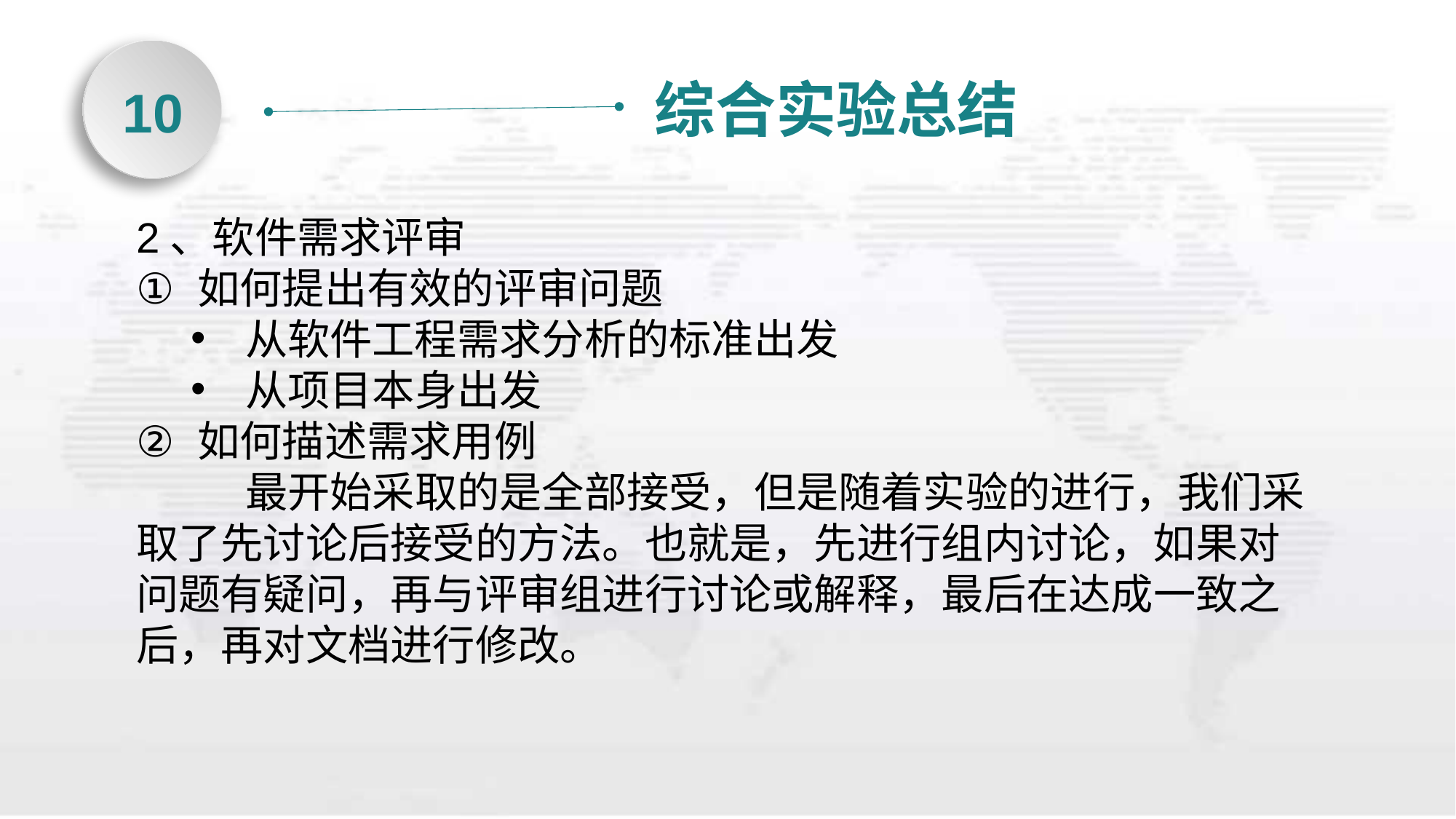

综合实验总结
10
2、软件需求评审
如何提出有效的评审问题
从软件工程需求分析的标准出发
从项目本身出发
如何描述需求用例
	最开始采取的是全部接受，但是随着实验的进行，我们采取了先讨论后接受的方法。也就是，先进行组内讨论，如果对问题有疑问，再与评审组进行讨论或解释，最后在达成一致之后，再对文档进行修改。